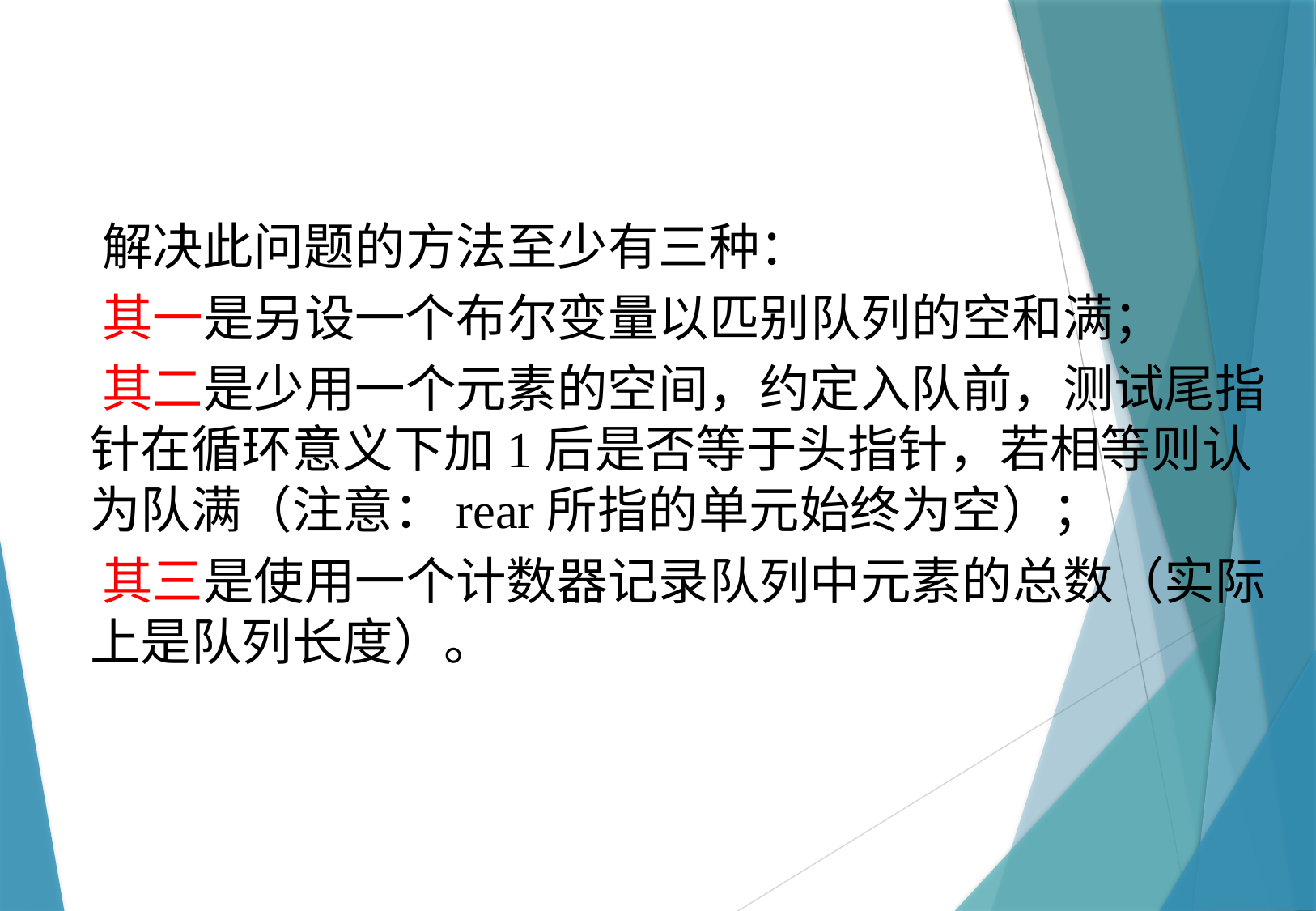

解决此问题的方法至少有三种：
    其一是另设一个布尔变量以匹别队列的空和满；
    其二是少用一个元素的空间，约定入队前，测试尾指针在循环意义下加1后是否等于头指针，若相等则认为队满（注意：rear所指的单元始终为空）；
    其三是使用一个计数器记录队列中元素的总数（实际上是队列长度）。